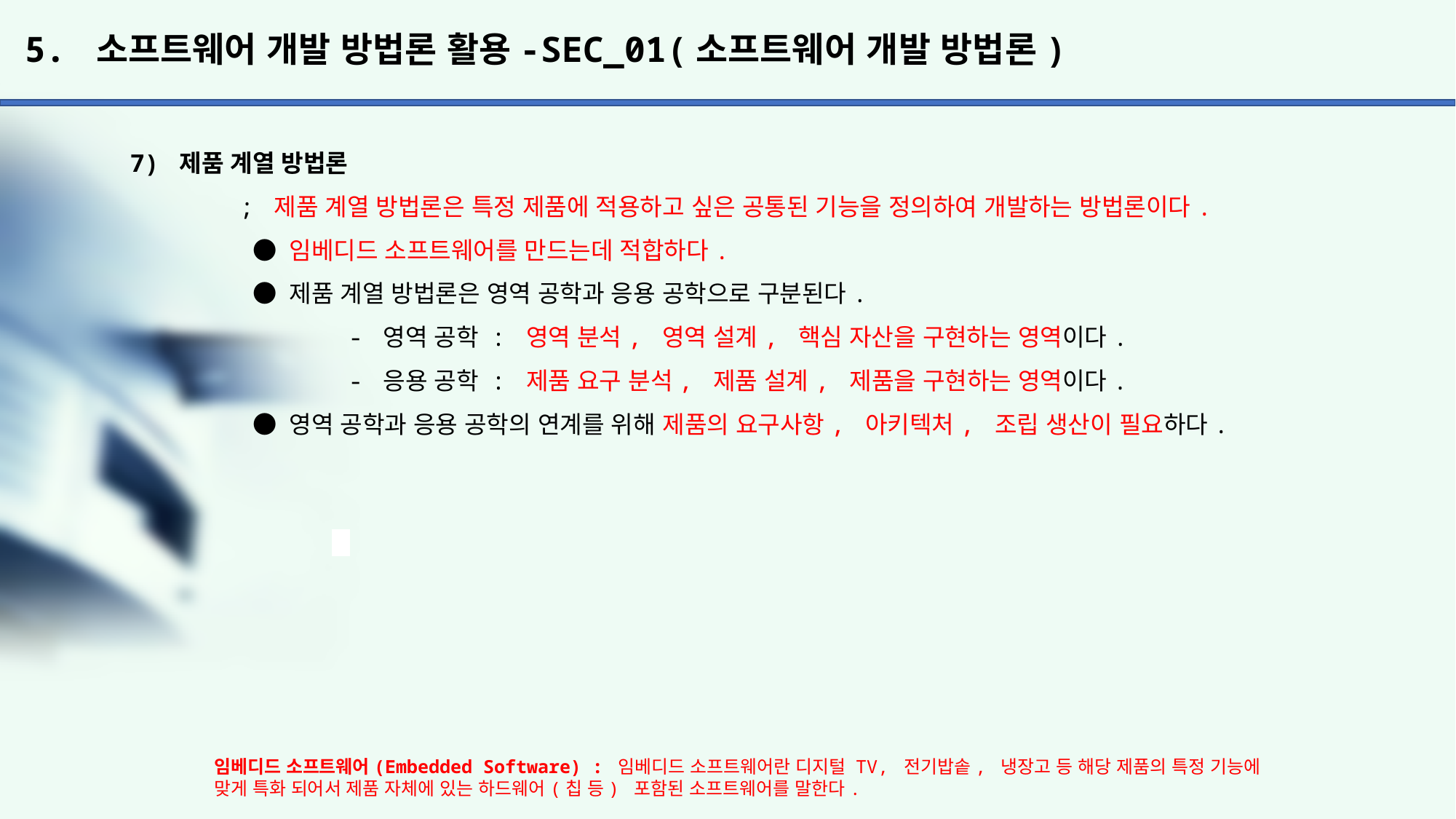

# 5. 소프트웨어 개발 방법론 활용-SEC_01(소프트웨어 개발 방법론)
7) 제품 계열 방법론
	; 제품 계열 방법론은 특정 제품에 적용하고 싶은 공통된 기능을 정의하여 개발하는 방법론이다.
	  ● 임베디드 소프트웨어를 만드는데 적합하다.
	  ● 제품 계열 방법론은 영역 공학과 응용 공학으로 구분된다.
		- 영역 공학 : 영역 분석, 영역 설계, 핵심 자산을 구현하는 영역이다.
		- 응용 공학 : 제품 요구 분석, 제품 설계, 제품을 구현하는 영역이다.
	  ● 영역 공학과 응용 공학의 연계를 위해 제품의 요구사항, 아키텍처, 조립 생산이 필요하다.

임베디드 소프트웨어(Embedded Software) : 임베디드 소프트웨어란 디지털 TV, 전기밥솥, 냉장고 등 해당 제품의 특정 기능에
맞게 특화 되어서 제품 자체에 있는 하드웨어(칩 등) 포함된 소프트웨어를 말한다.